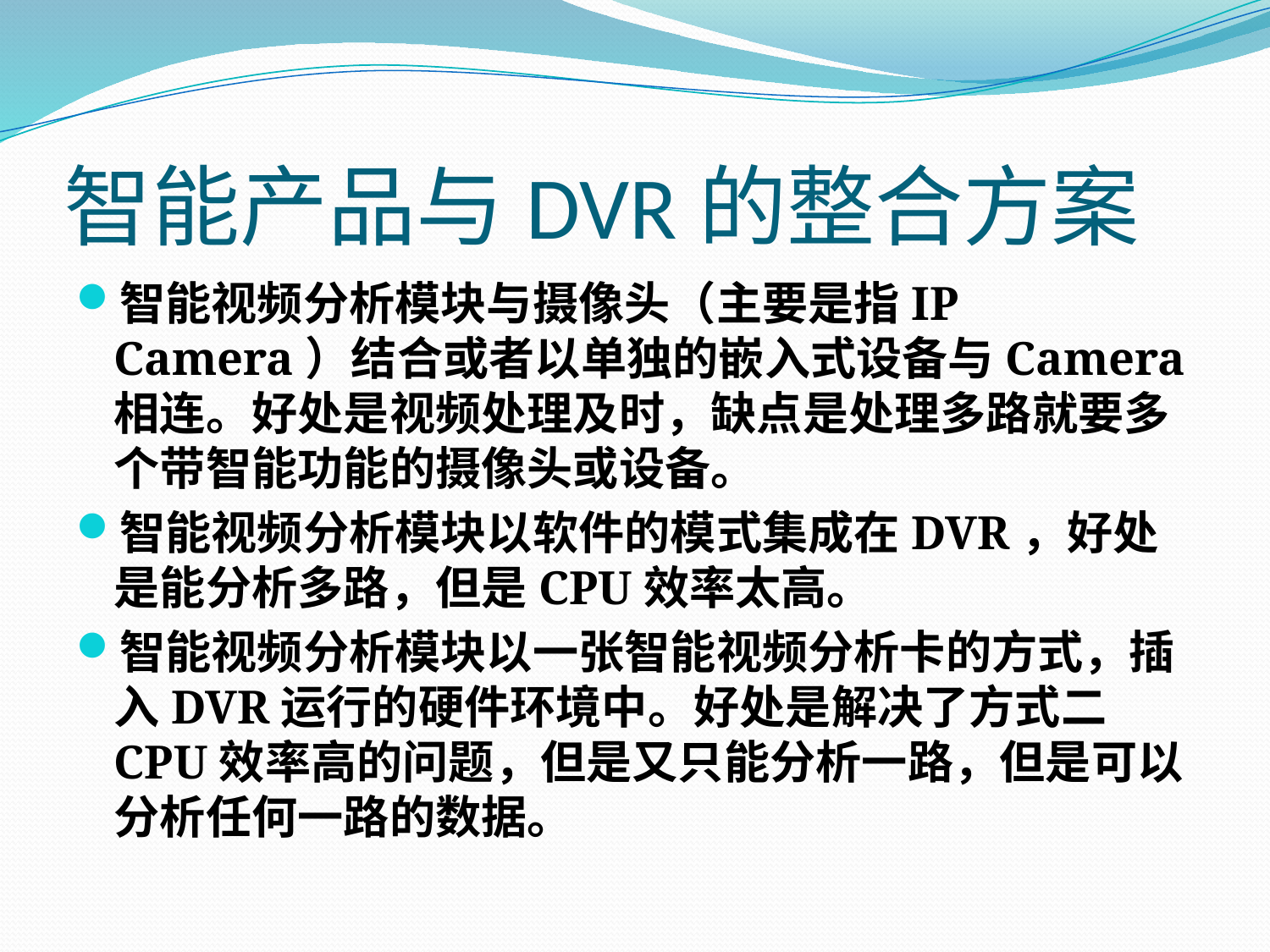

# 智能产品与DVR的整合方案
智能视频分析模块与摄像头（主要是指IP Camera）结合或者以单独的嵌入式设备与Camera相连。好处是视频处理及时，缺点是处理多路就要多个带智能功能的摄像头或设备。
智能视频分析模块以软件的模式集成在DVR，好处是能分析多路，但是CPU效率太高。
智能视频分析模块以一张智能视频分析卡的方式，插入DVR运行的硬件环境中。好处是解决了方式二CPU效率高的问题，但是又只能分析一路，但是可以分析任何一路的数据。